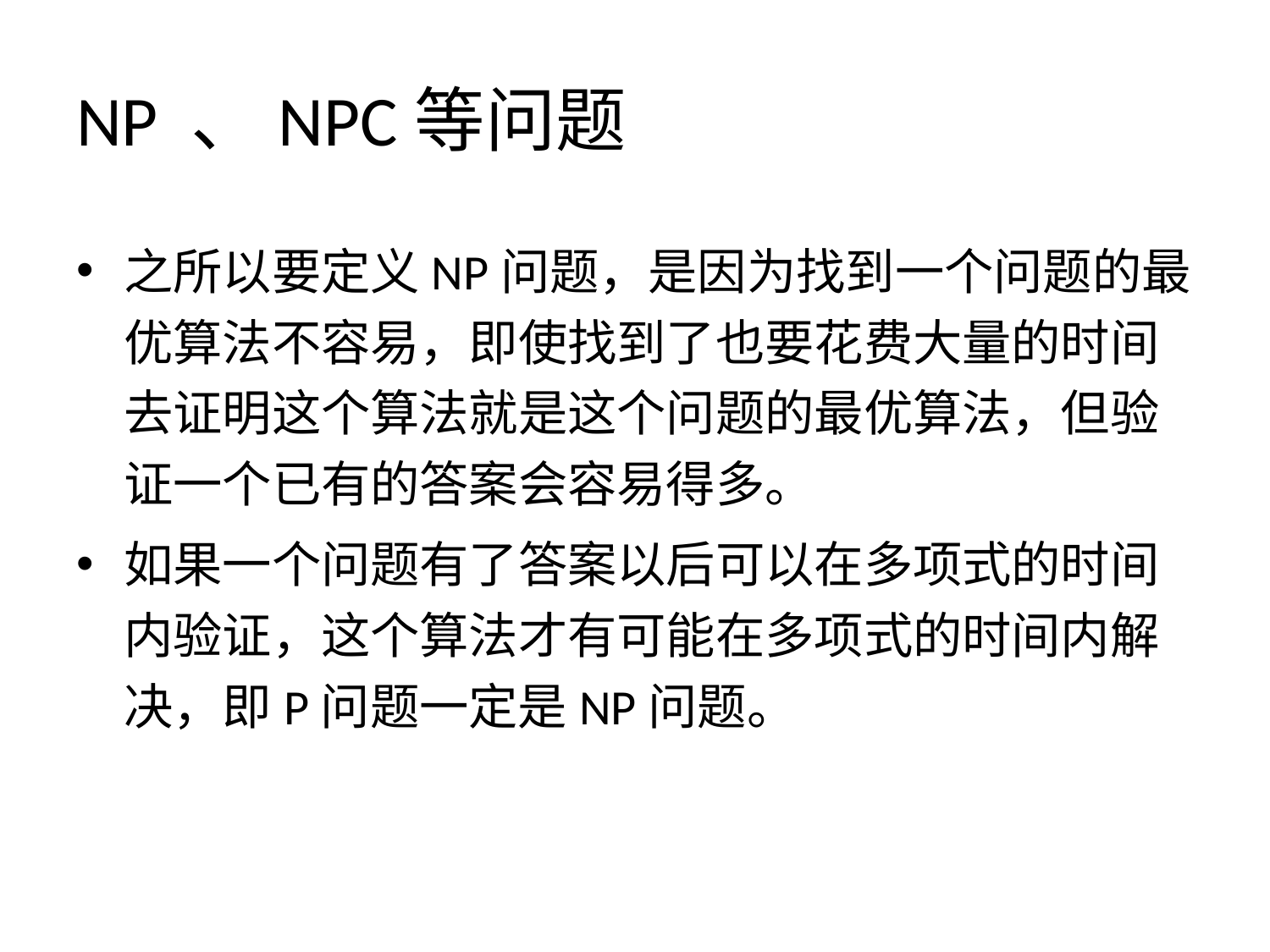

# NP 、NPC等问题
之所以要定义NP问题，是因为找到一个问题的最优算法不容易，即使找到了也要花费大量的时间去证明这个算法就是这个问题的最优算法，但验证一个已有的答案会容易得多。
如果一个问题有了答案以后可以在多项式的时间内验证，这个算法才有可能在多项式的时间内解决，即P问题一定是NP问题。